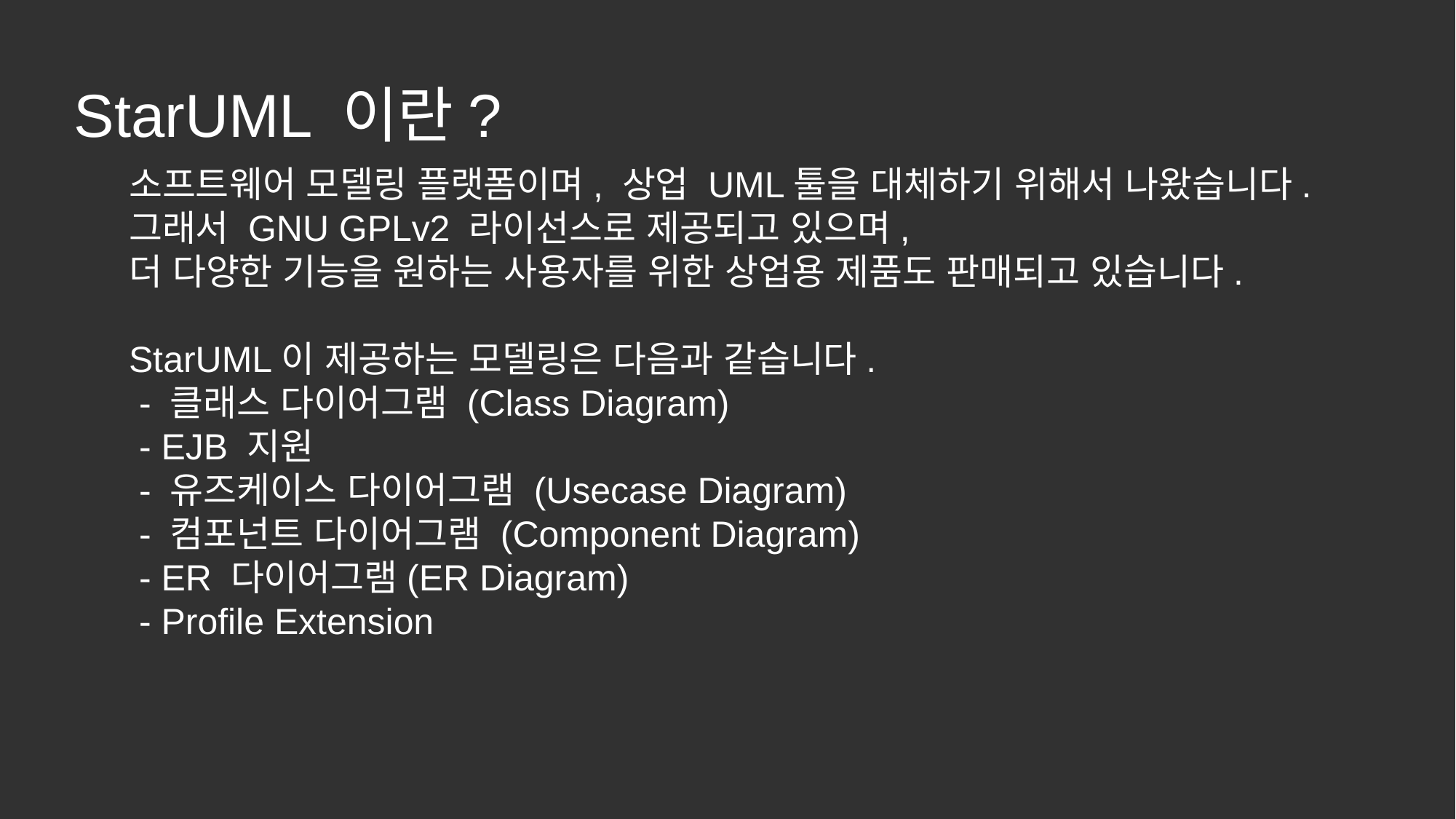

StarUML 이란?
소프트웨어 모델링 플랫폼이며, 상업 UML툴을 대체하기 위해서 나왔습니다.
그래서 GNU GPLv2 라이선스로 제공되고 있으며,
더 다양한 기능을 원하는 사용자를 위한 상업용 제품도 판매되고 있습니다.

StarUML이 제공하는 모델링은 다음과 같습니다.
 - 클래스 다이어그램 (Class Diagram)
 - EJB 지원
 - 유즈케이스 다이어그램 (Usecase Diagram)
 - 컴포넌트 다이어그램 (Component Diagram)
 - ER 다이어그램(ER Diagram)
 - Profile Extension